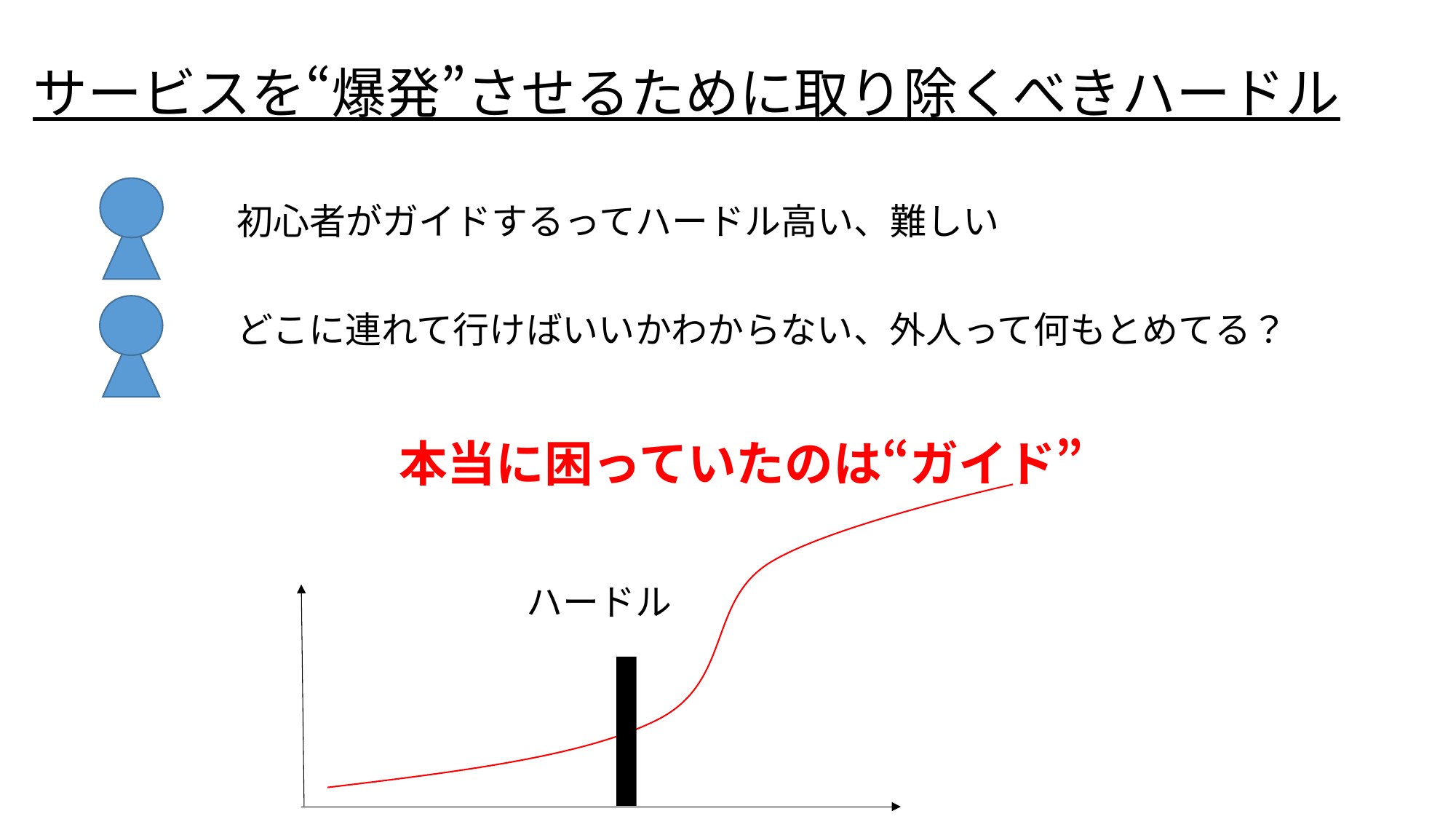

# サービスを“爆発”させるために取り除くべきハードル

初心者がガイドするってハードル高い、難しい

どこに連れて行けばいいかわからない、外人って何もとめてる？

本当に困っていたのは“ガイド”

ハードル